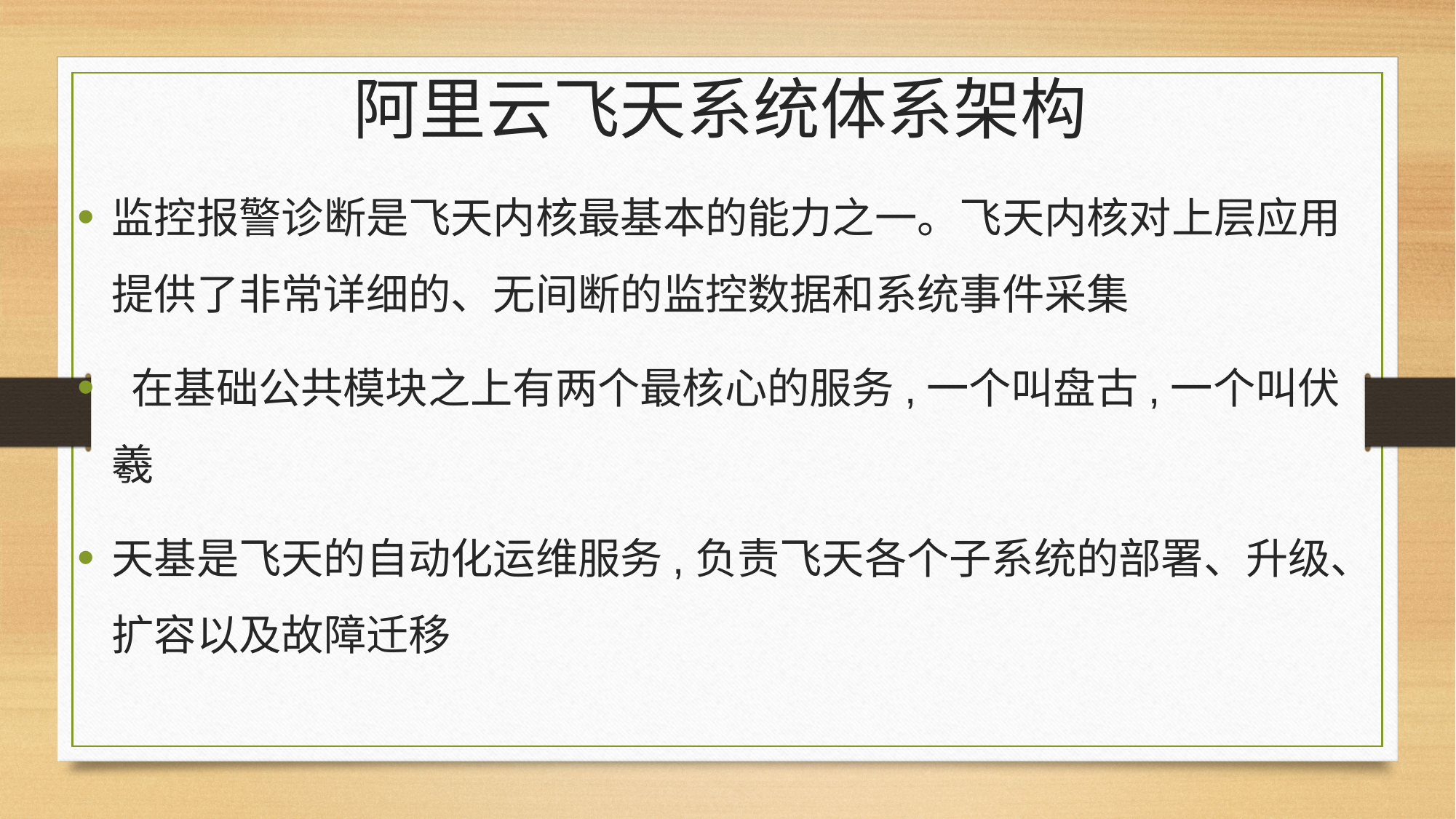

# 阿里云飞天系统体系架构
监控报警诊断是飞天内核最基本的能力之一。飞天内核对上层应用提供了非常详细的、无间断的监控数据和系统事件采集
 在基础公共模块之上有两个最核心的服务,一个叫盘古,一个叫伏羲
天基是飞天的自动化运维服务,负责飞天各个子系统的部署、升级、扩容以及故障迁移